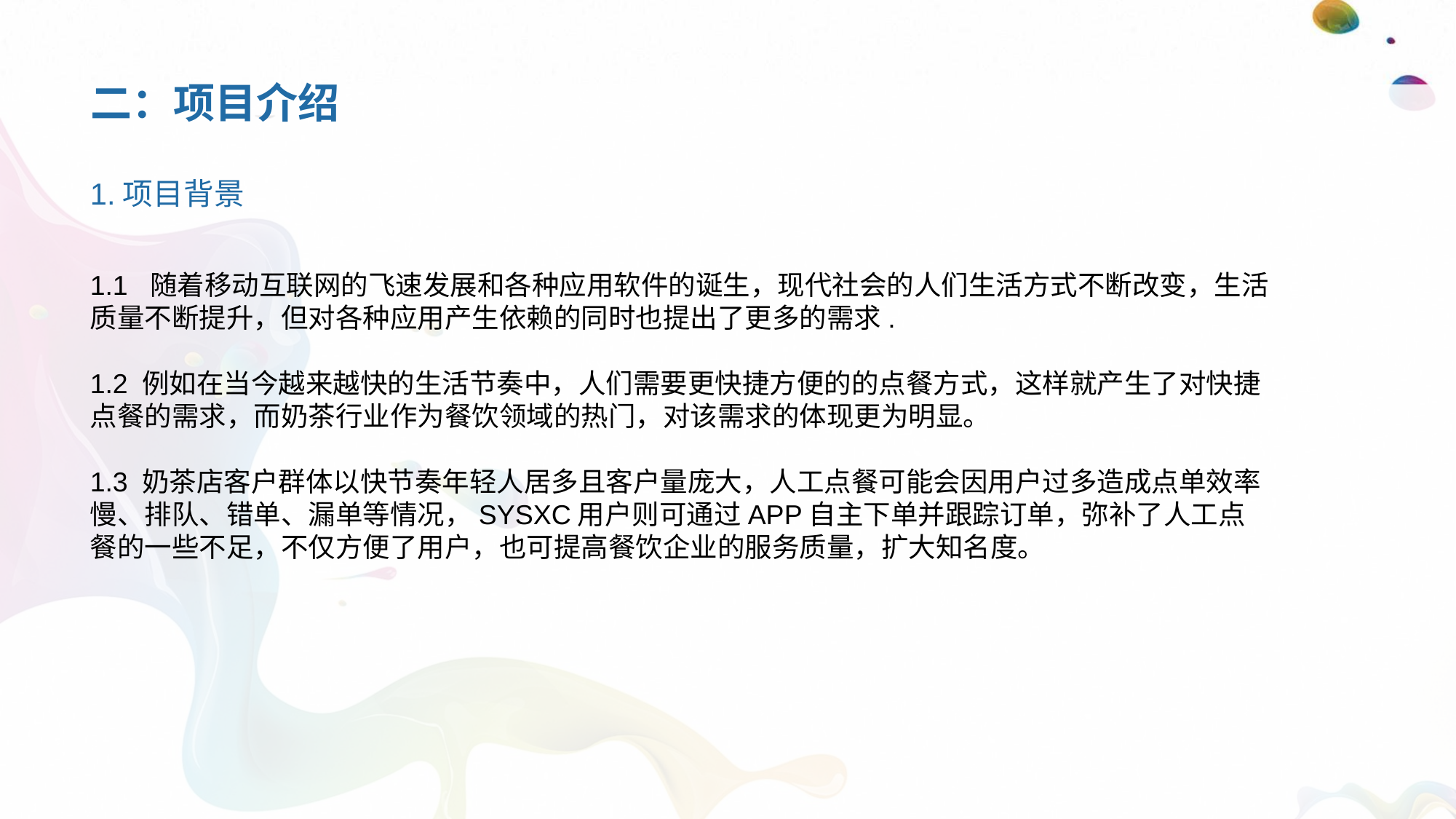

# 二：项目介绍
1.项目背景

1.1  随着移动互联网的飞速发展和各种应用软件的诞生，现代社会的人们生活方式不断改变，生活质量不断提升，但对各种应用产生依赖的同时也提出了更多的需求.

1.2 例如在当今越来越快的生活节奏中，人们需要更快捷方便的的点餐方式，这样就产生了对快捷点餐的需求，而奶茶行业作为餐饮领域的热门，对该需求的体现更为明显。

1.3 奶茶店客户群体以快节奏年轻人居多且客户量庞大，人工点餐可能会因用户过多造成点单效率慢、排队、错单、漏单等情况，SYSXC用户则可通过APP自主下单并跟踪订单，弥补了人工点餐的一些不足，不仅方便了用户，也可提高餐饮企业的服务质量，扩大知名度。